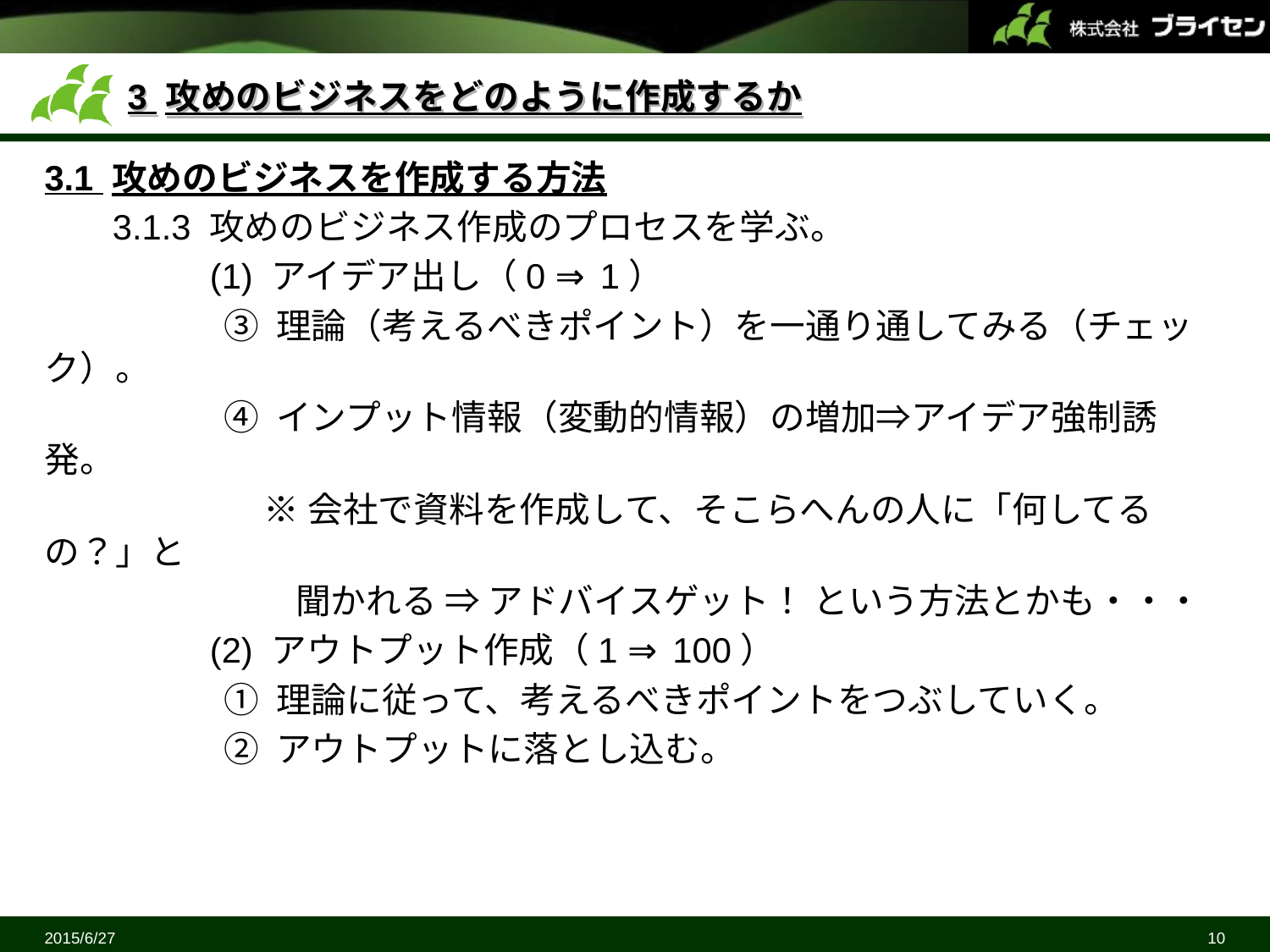

# 3 攻めのビジネスをどのように作成するか
3.1 攻めのビジネスを作成する方法
       3.1.3 攻めのビジネス作成のプロセスを学ぶ。
                 (1) アイデア出し（0 ⇒ 1）
                       ③ 理論（考えるべきポイント）を一通り通してみる（チェック）。
                       ④ インプット情報（変動的情報）の増加⇒アイデア強制誘発。
                            ※会社で資料を作成して、そこらへんの人に「何してるの？」と
                               聞かれる ⇒ アドバイスゲット！ という方法とかも・・・
                 (2) アウトプット作成（1 ⇒ 100）
                       ① 理論に従って、考えるべきポイントをつぶしていく。
                       ② アウトプットに落とし込む。
2015/6/27
10